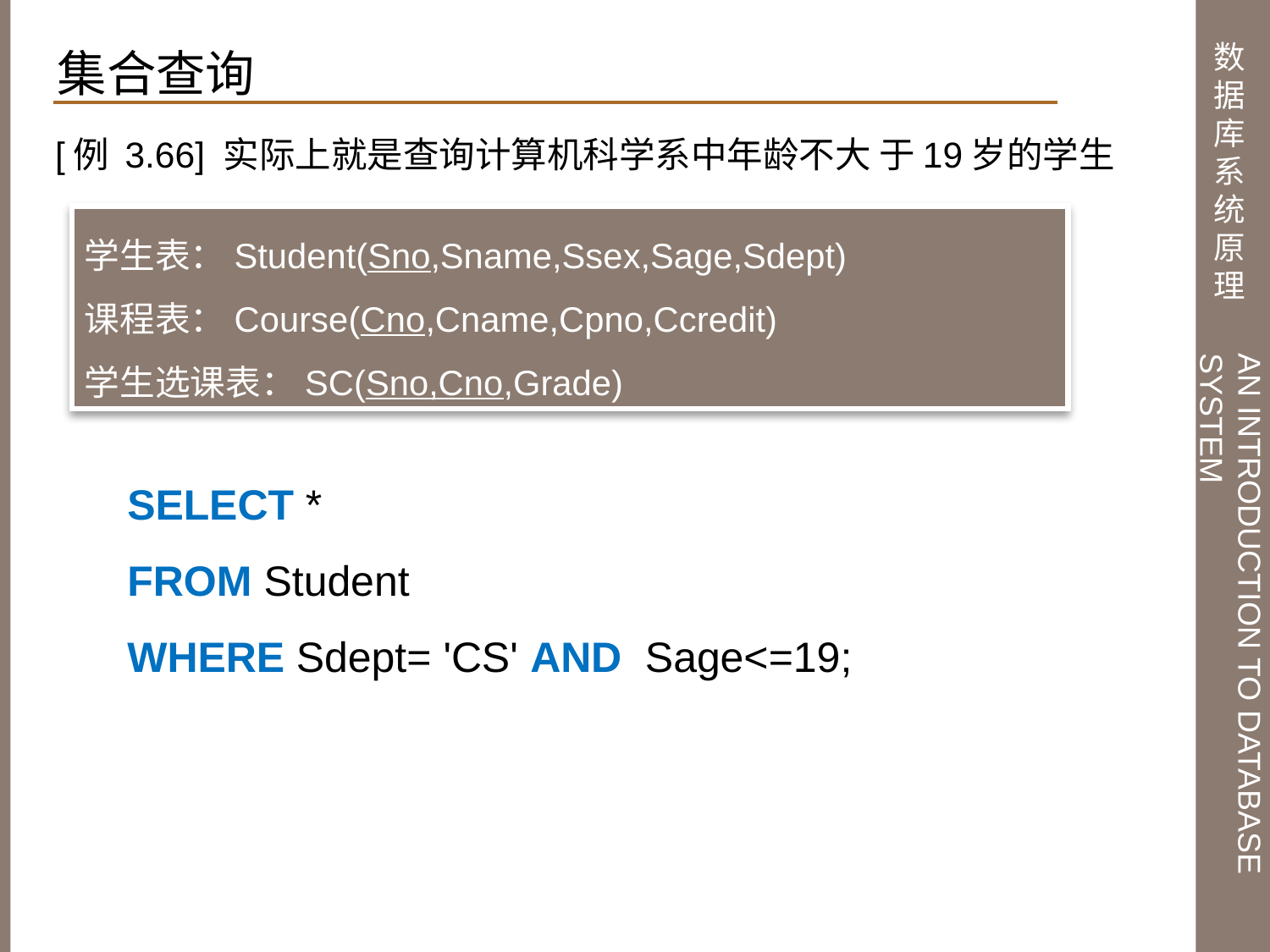

集合查询
[例 3.66] 实际上就是查询计算机科学系中年龄不大 于19岁的学生

学生表：Student(Sno,Sname,Ssex,Sage,Sdept)
课程表：Course(Cno,Cname,Cpno,Ccredit)
学生选课表：SC(Sno,Cno,Grade)
SELECT *
FROM Student
WHERE Sdept= 'CS' AND  Sage<=19;